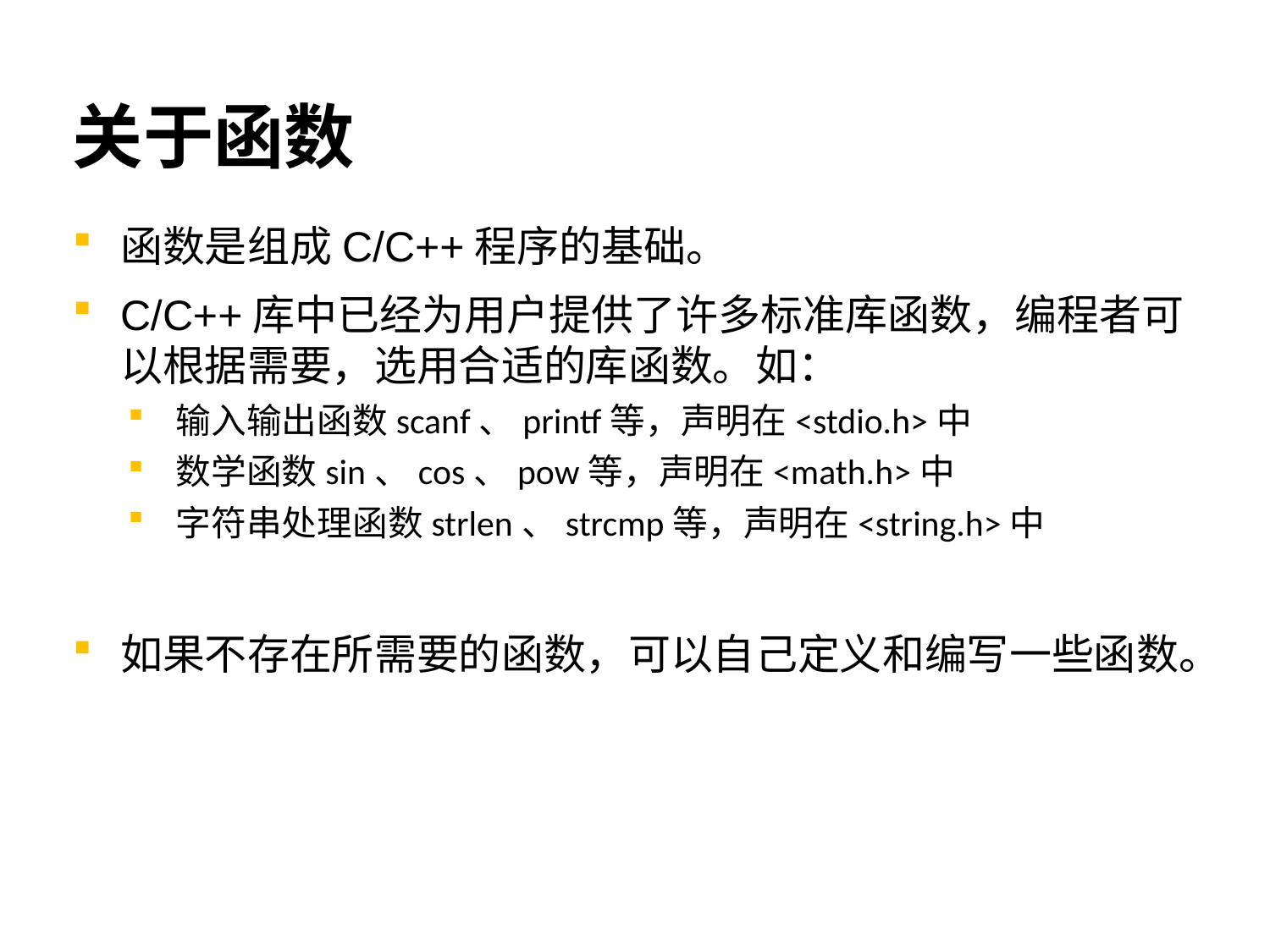

# 关于函数
函数是组成C/C++程序的基础。
C/C++库中已经为用户提供了许多标准库函数，编程者可以根据需要，选用合适的库函数。如：
输入输出函数scanf、printf等，声明在<stdio.h>中
数学函数sin、cos、pow等，声明在<math.h>中
字符串处理函数strlen、strcmp等，声明在<string.h>中

如果不存在所需要的函数，可以自己定义和编写一些函数。